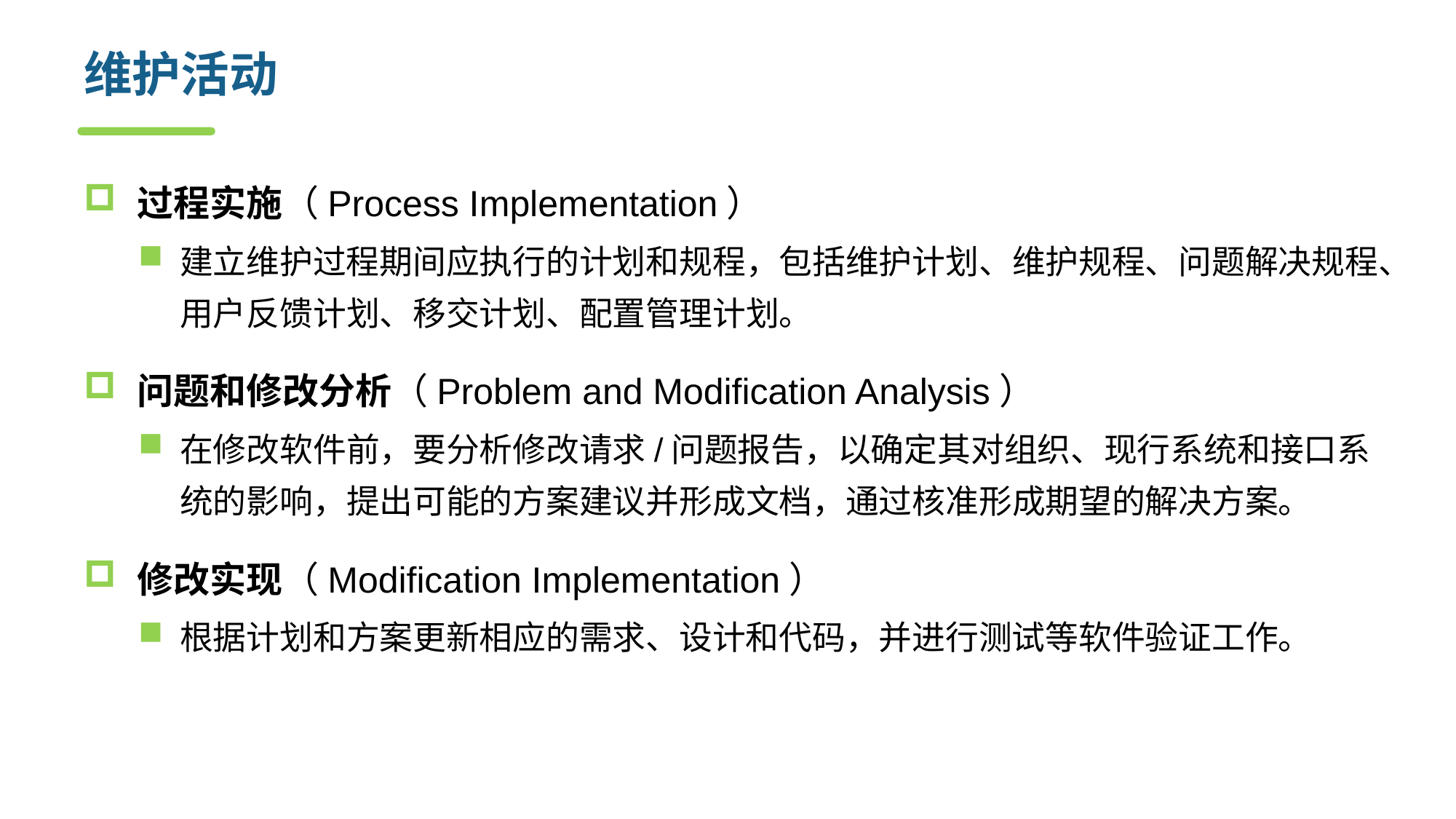

# 维护活动
过程实施（Process Implementation）
建立维护过程期间应执行的计划和规程，包括维护计划、维护规程、问题解决规程、用户反馈计划、移交计划、配置管理计划。
问题和修改分析（Problem and Modification Analysis）
在修改软件前，要分析修改请求/问题报告，以确定其对组织、现行系统和接口系统的影响，提出可能的方案建议并形成文档，通过核准形成期望的解决方案。
修改实现（Modification Implementation）
根据计划和方案更新相应的需求、设计和代码，并进行测试等软件验证工作。
17